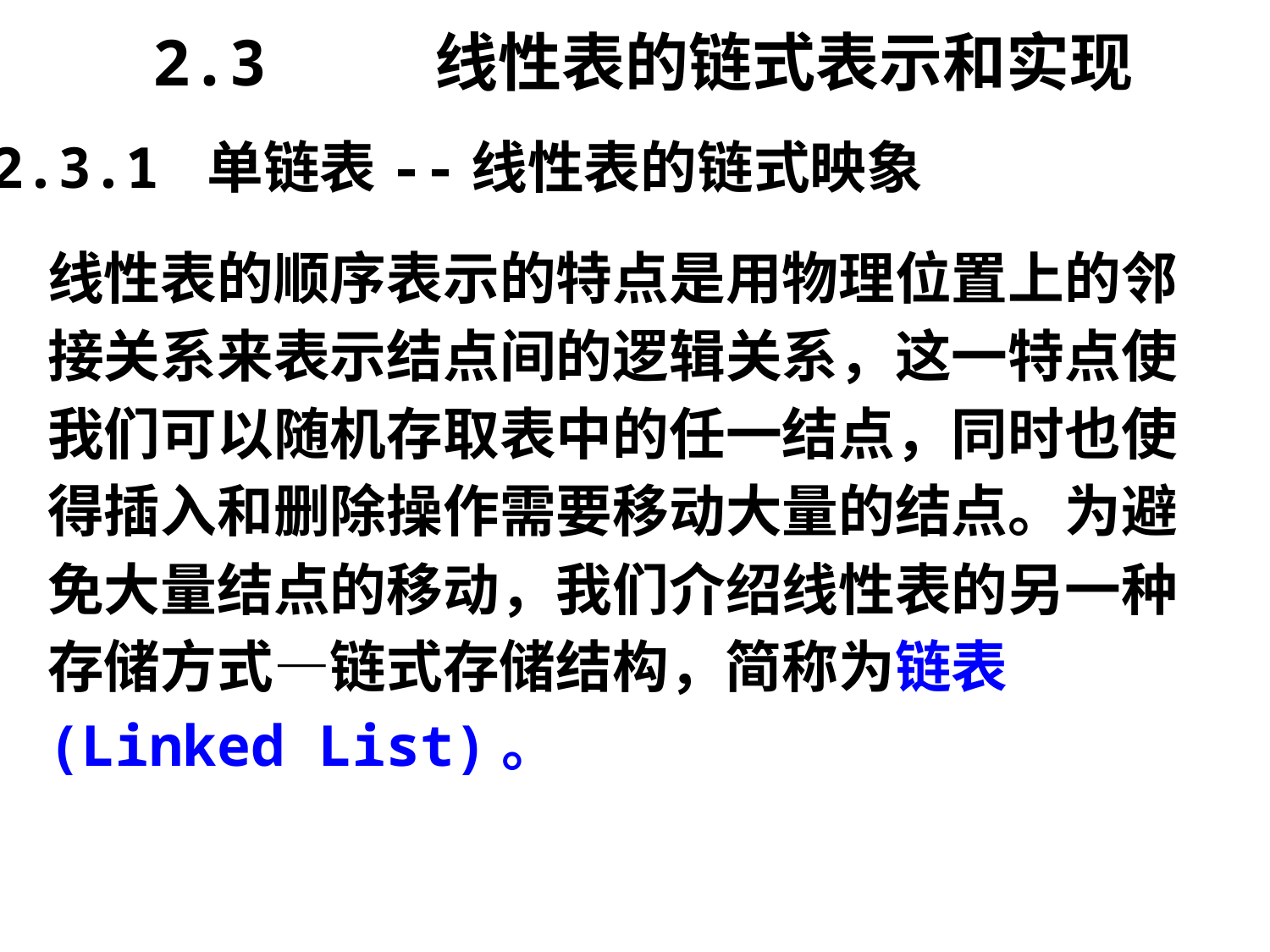

2.3    线性表的链式表示和实现
2.3.1 单链表--线性表的链式映象
线性表的顺序表示的特点是用物理位置上的邻接关系来表示结点间的逻辑关系，这一特点使我们可以随机存取表中的任一结点，同时也使得插入和删除操作需要移动大量的结点。为避免大量结点的移动，我们介绍线性表的另一种存储方式—链式存储结构，简称为链表(Linked List)。